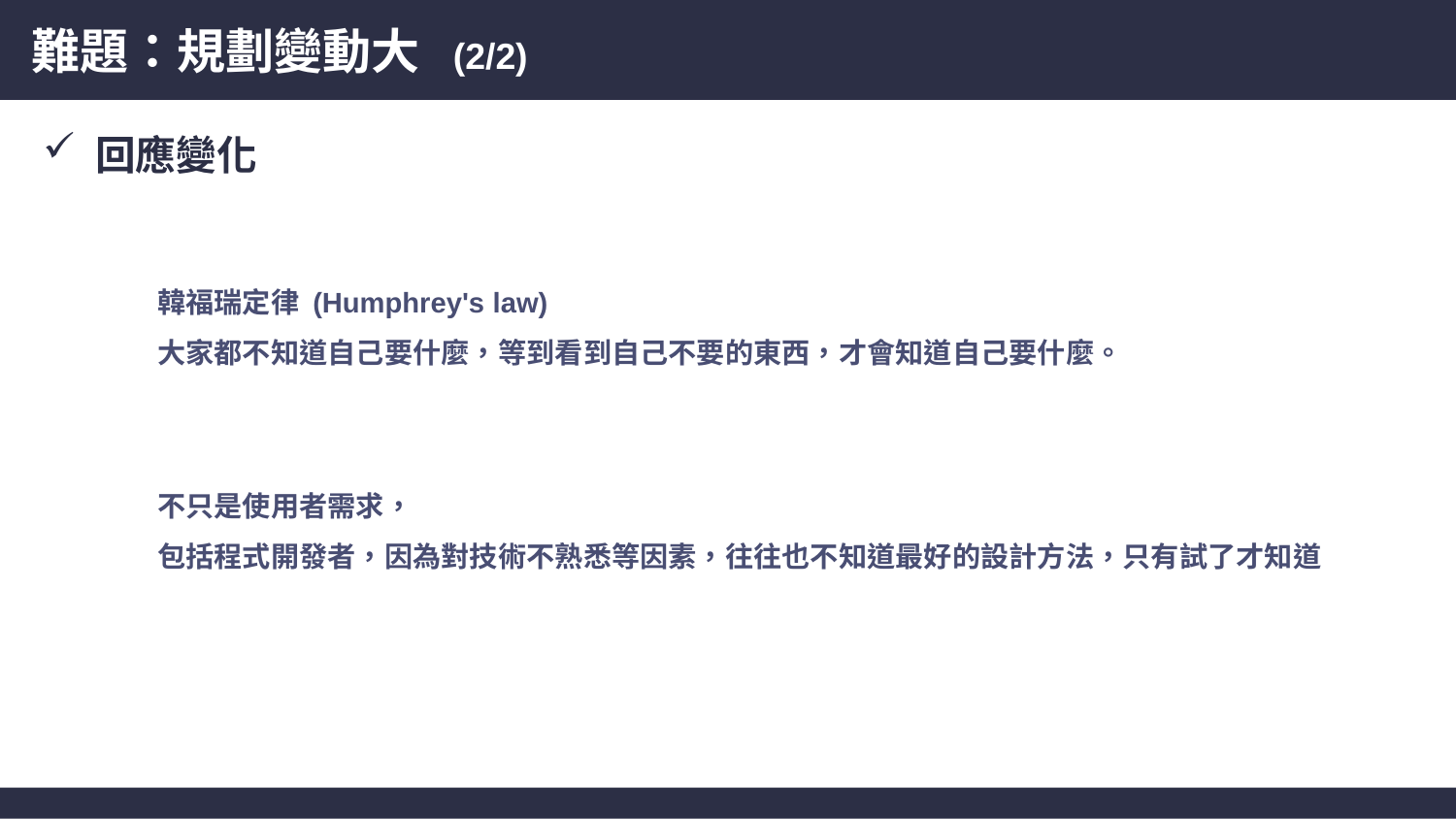

難題：規劃變動大  (2/2)
 回應變化
韓福瑞定律 (Humphrey's law)
大家都不知道自己要什麼，等到看到自己不要的東西，才會知道自己要什麼。

不只是使用者需求，
包括程式開發者，因為對技術不熟悉等因素，往往也不知道最好的設計方法，只有試了才知道